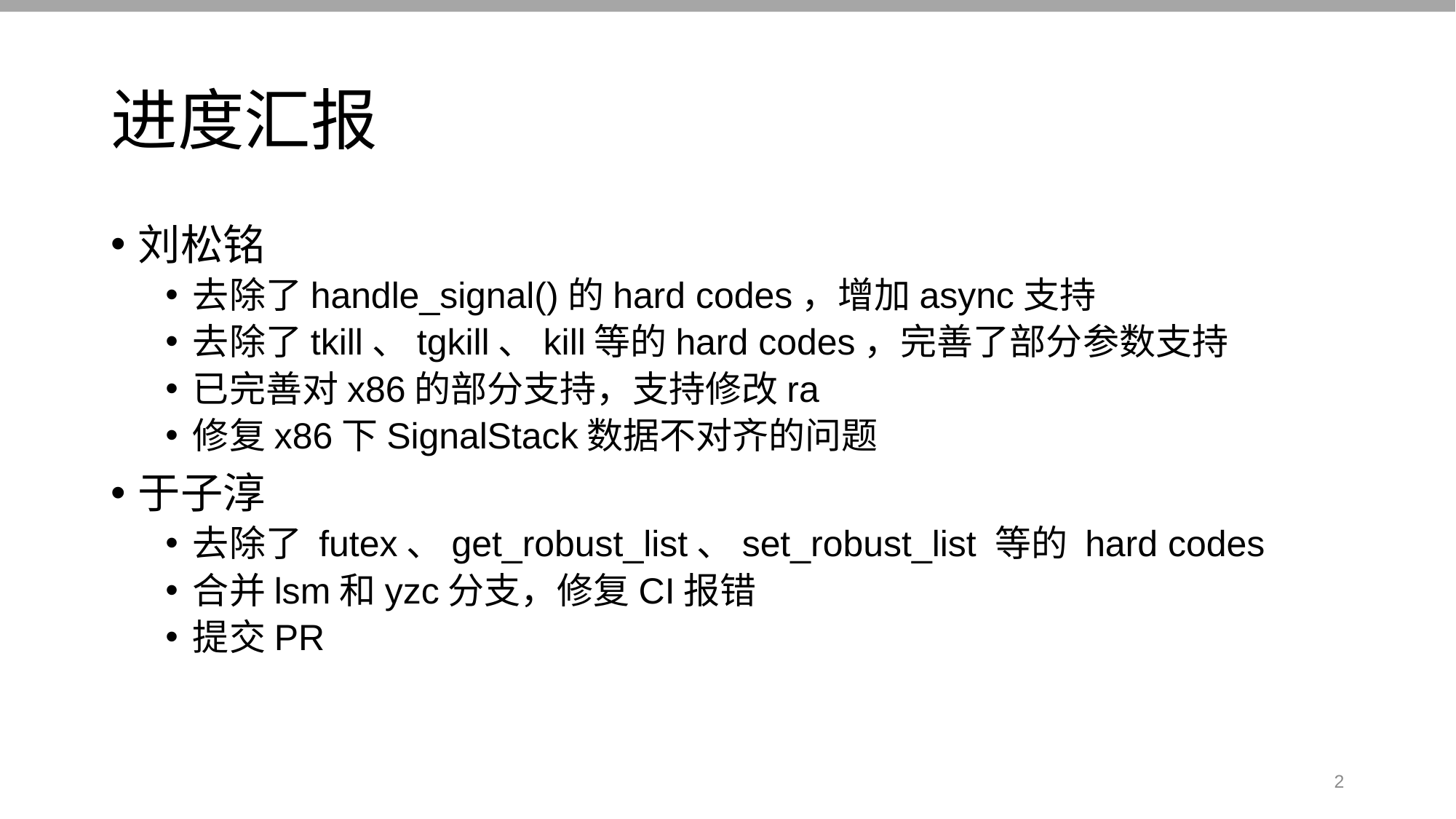

# 进度汇报
刘松铭
去除了handle_signal()的hard codes，增加async支持
去除了tkill、tgkill、kill等的hard codes，完善了部分参数支持
已完善对x86的部分支持，支持修改ra
修复x86下SignalStack数据不对齐的问题
于子淳
去除了 futex、get_robust_list、set_robust_list 等的 hard codes
合并lsm和yzc分支，修复CI报错
提交PR
2